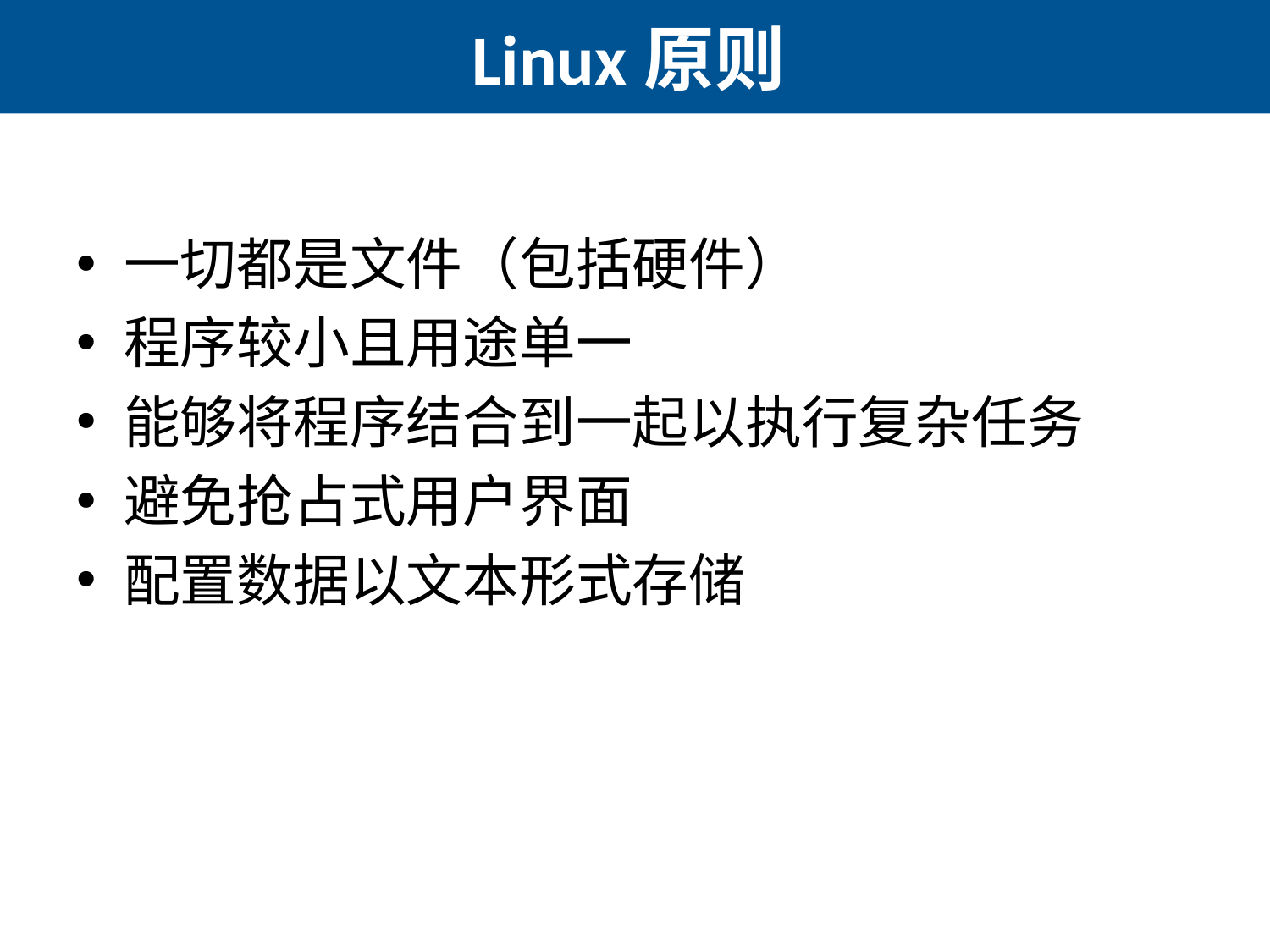

# Linux原则
一切都是文件（包括硬件）
程序较小且用途单一
能够将程序结合到一起以执行复杂任务
避免抢占式用户界面
配置数据以文本形式存储